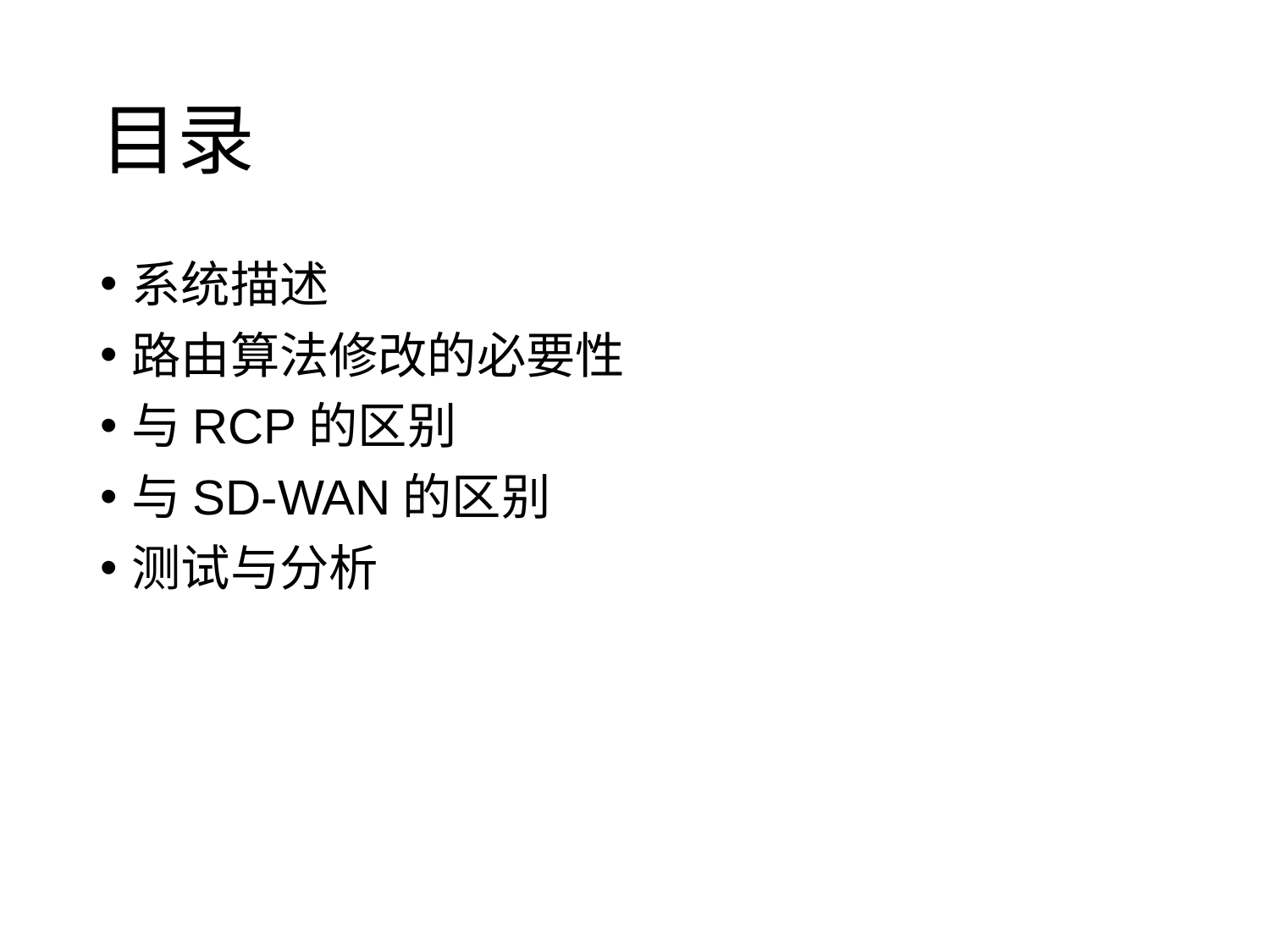

# 目录
系统描述
路由算法修改的必要性
与RCP的区别
与SD-WAN的区别
测试与分析